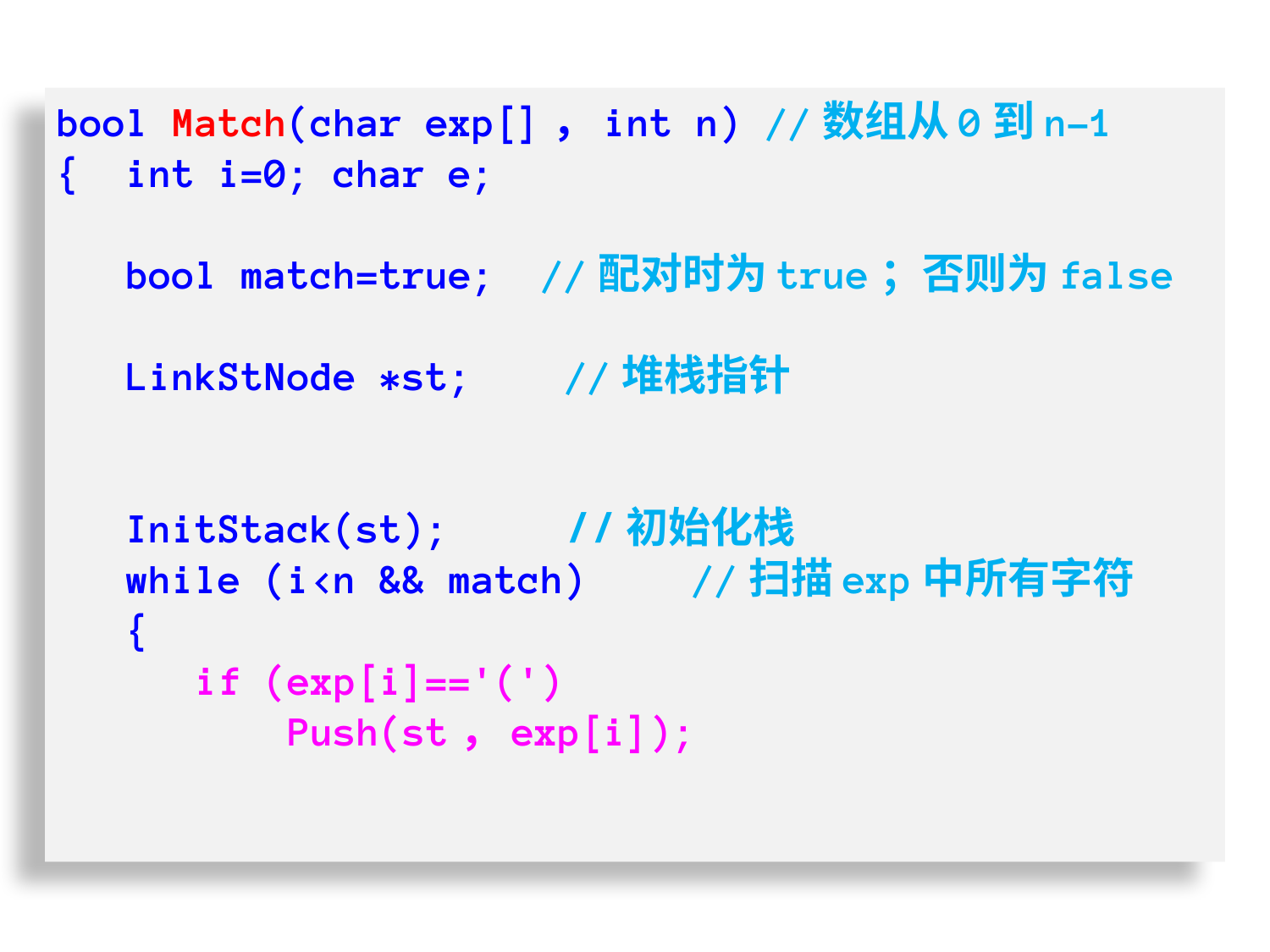

bool Match(char exp[]，int n) //数组从0到n-1
{  int i=0; char e;

   bool match=true;  //配对时为true；否则为false

   LinkStNode *st;	//堆栈指针

   InitStack(st);	//初始化栈
   while (i<n && match)	//扫描exp中所有字符
   {
      if (exp[i]=='(')
          Push(st，exp[i]);